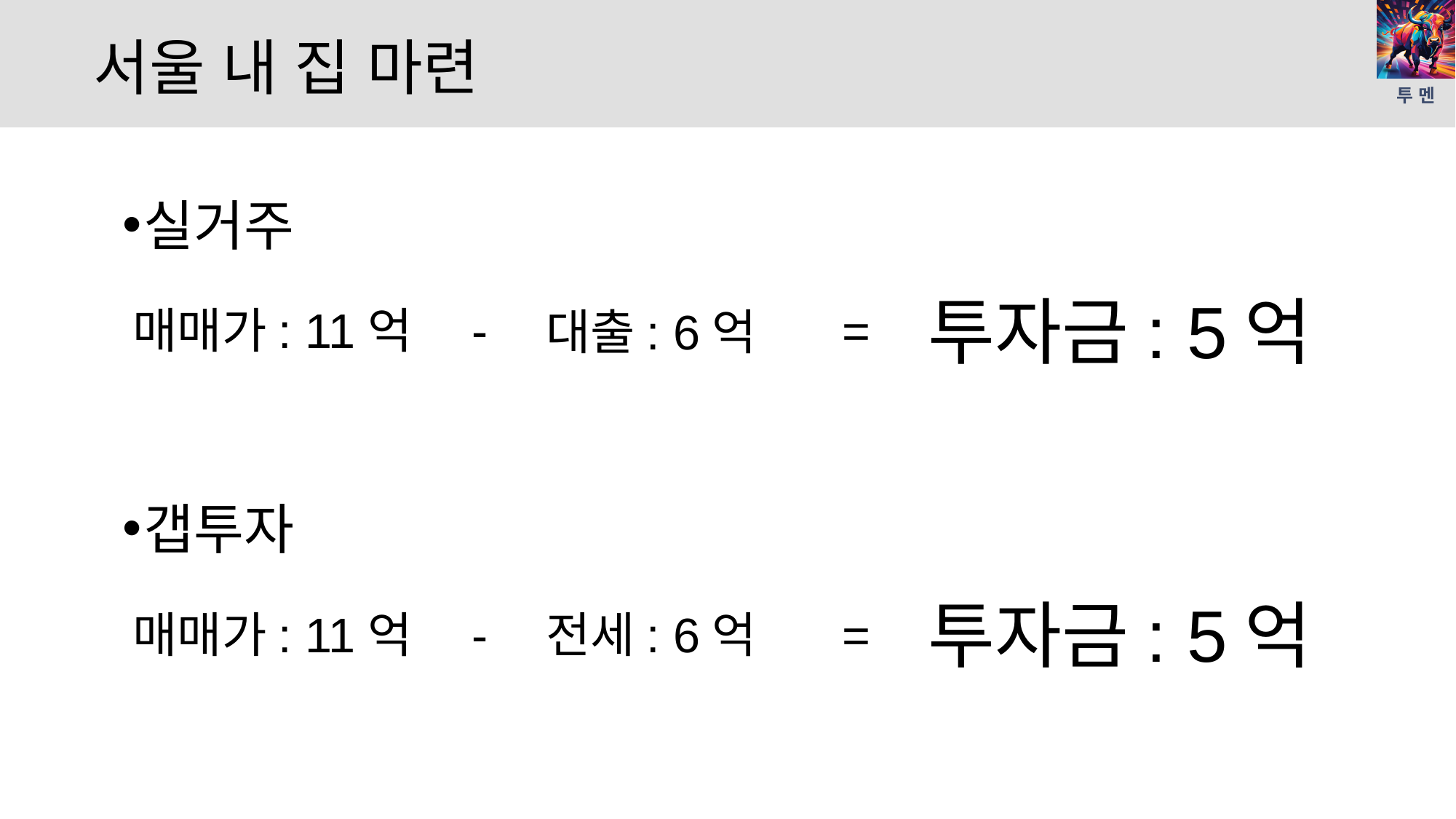

# 서울 내 집 마련
실거주
투자금: 5억
=
매매가: 11억
-
대출: 6억
갭투자
투자금: 5억
전세: 6억
=
매매가: 11억
-